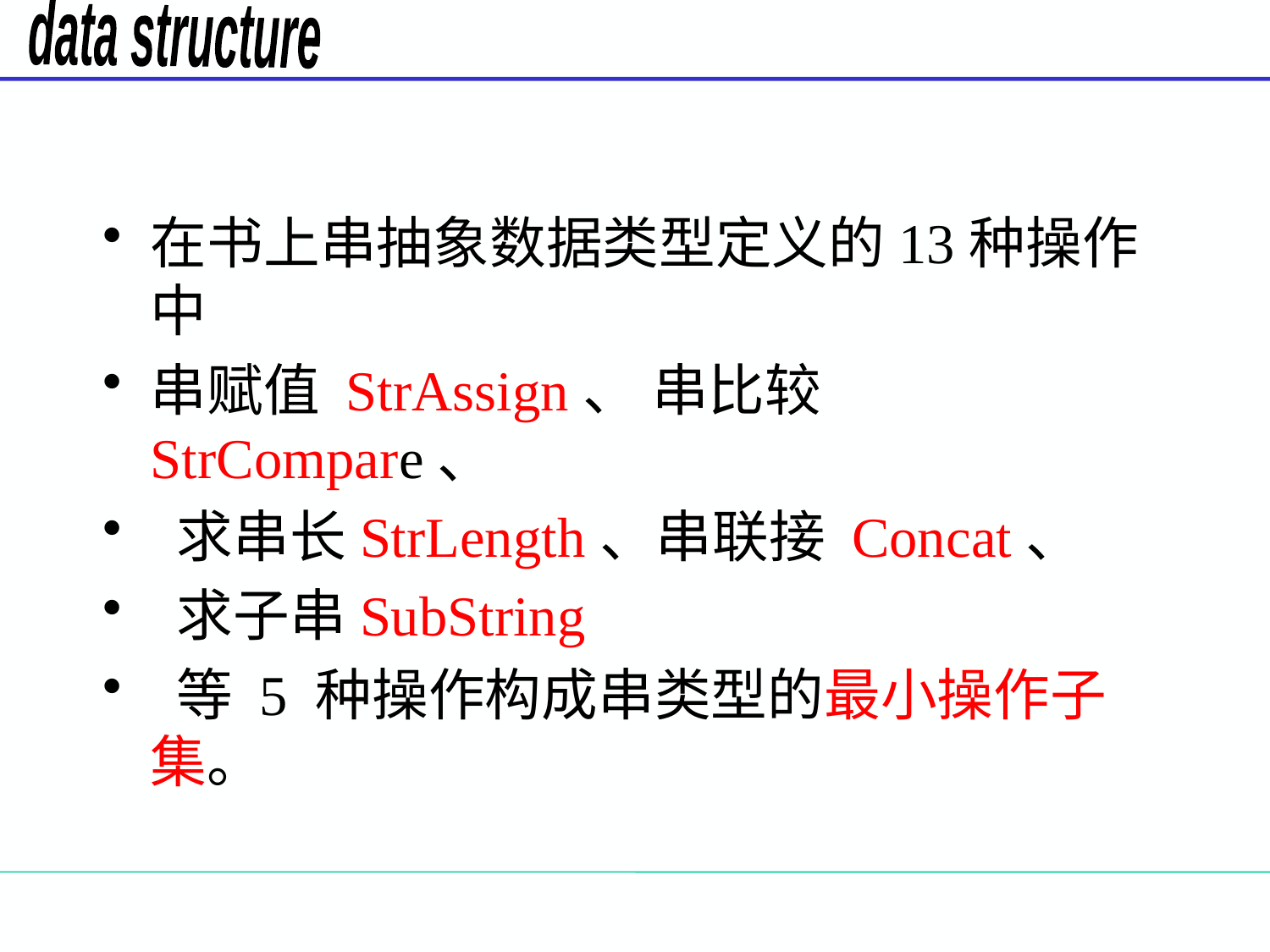

#
在书上串抽象数据类型定义的13种操作中
串赋值 StrAssign、 串比较 StrCompare、
 求串长StrLength、串联接 Concat、
 求子串SubString
 等 5 种操作构成串类型的最小操作子集。